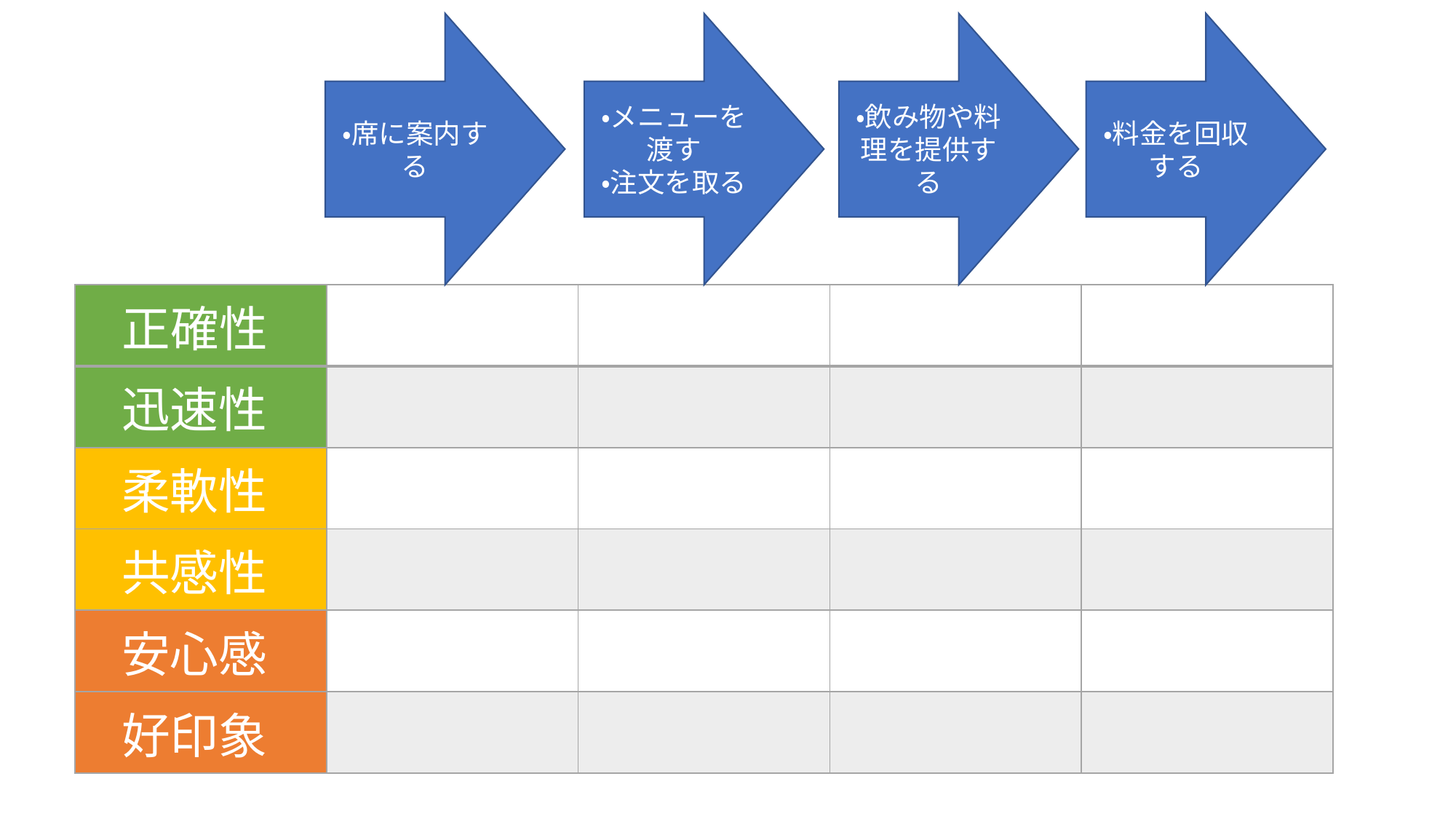

・席に案内する
・メニューを渡す
・注文を取る
・飲み物や料理を提供する
・料金を回収する
| 正確性 |  |  |  |  |
| --- | --- | --- | --- | --- |
| 迅速性 |  |  |  |  |
| 柔軟性 |  |  |  |  |
| 共感性 |  |  |  |  |
| 安心感 |  |  |  |  |
| 好印象 |  |  |  |  |